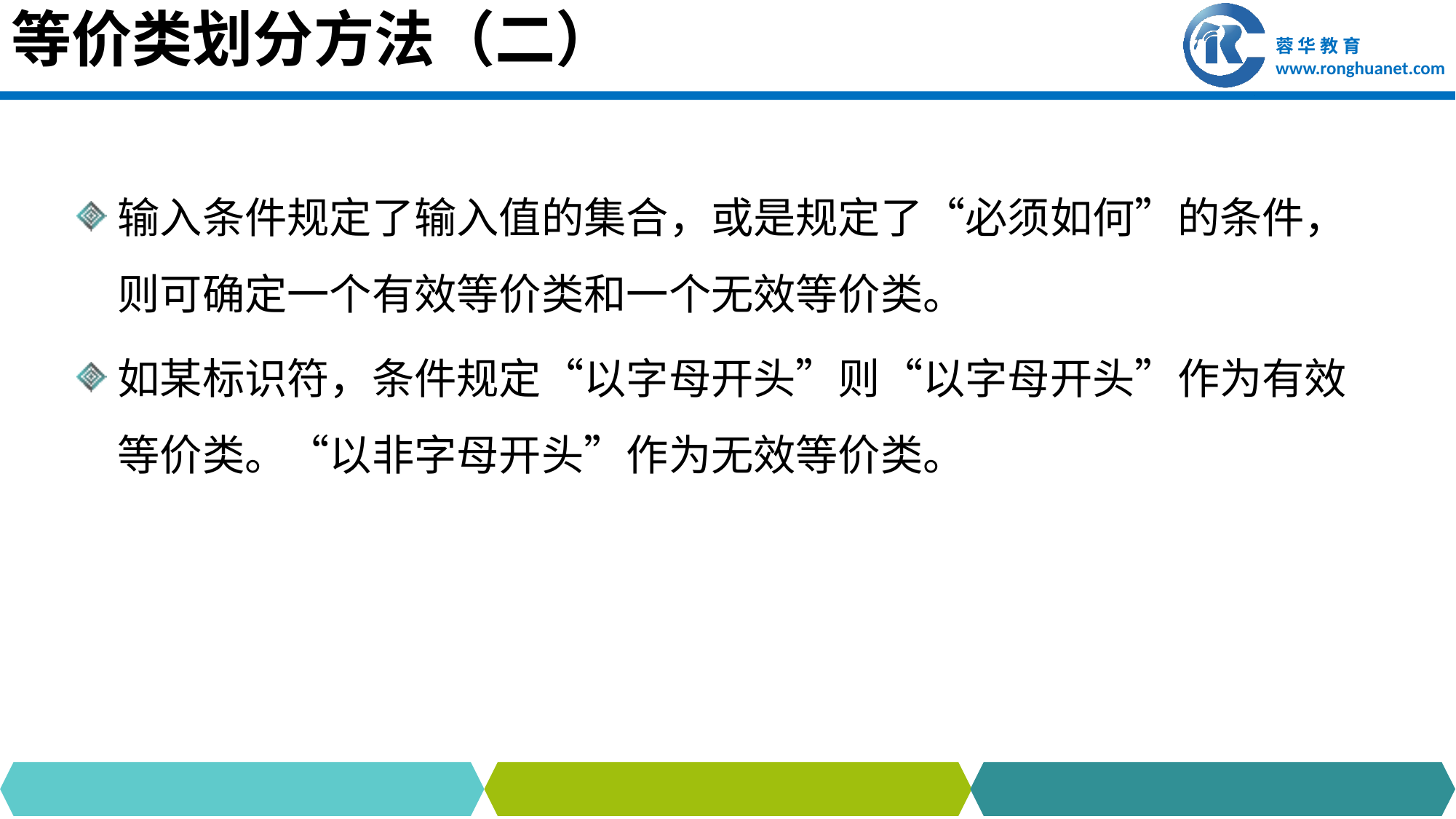

# 等价类划分方法（二）
输入条件规定了输入值的集合，或是规定了“必须如何”的条件，则可确定一个有效等价类和一个无效等价类。
如某标识符，条件规定“以字母开头”则“以字母开头”作为有效等价类。“以非字母开头”作为无效等价类。